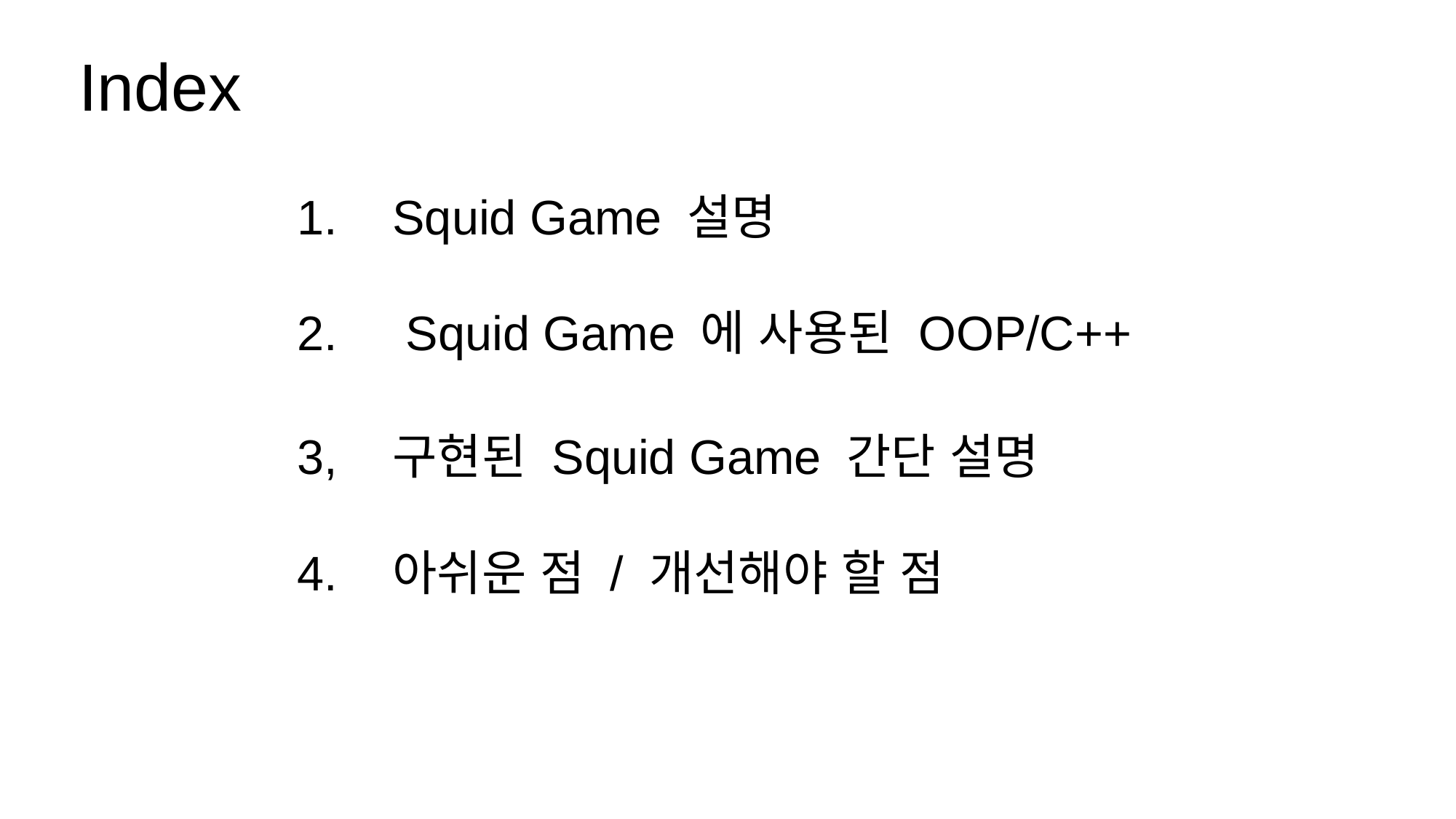

Index
 1.	Squid Game 설명

 2. 	 Squid Game 에 사용된 OOP/C++

 3, 	구현된 Squid Game 간단 설명

 4. 	아쉬운 점 / 개선해야 할 점